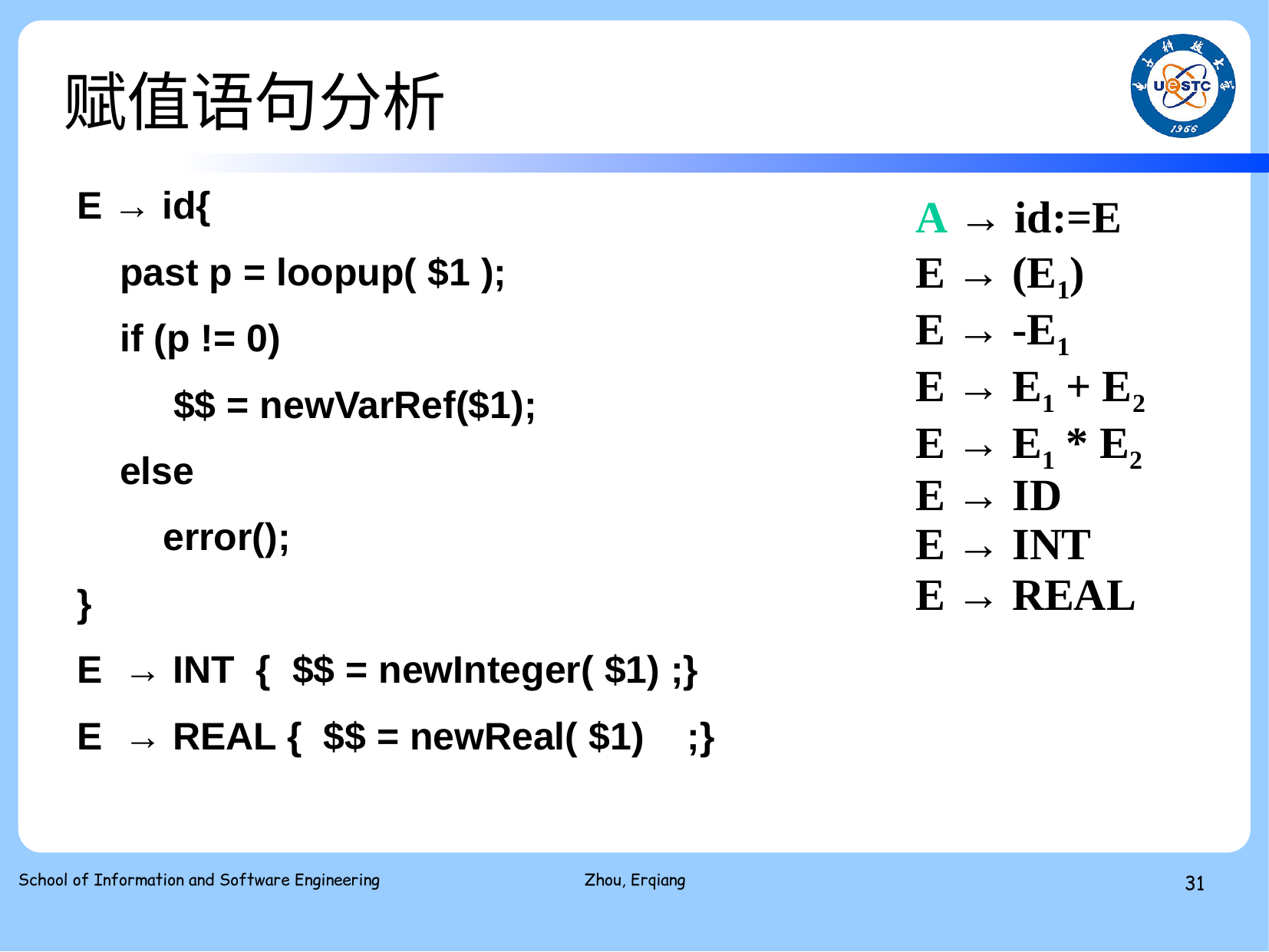

# 赋值语句分析
E → id{
    past p = loopup( $1 );
    if (p != 0)
         $$ = newVarRef($1);
    else
        error();
}
E  → INT  {  $$ = newInteger( $1) ;}
E  → REAL {  $$ = newReal( $1)    ;}
A → id:=E
E → (E1)
E → -E1
E → E1 + E2
E → E1 * E2
E → ID
E → INT
E → REAL
School of Information and Software Engineering
Zhou, Erqiang
31